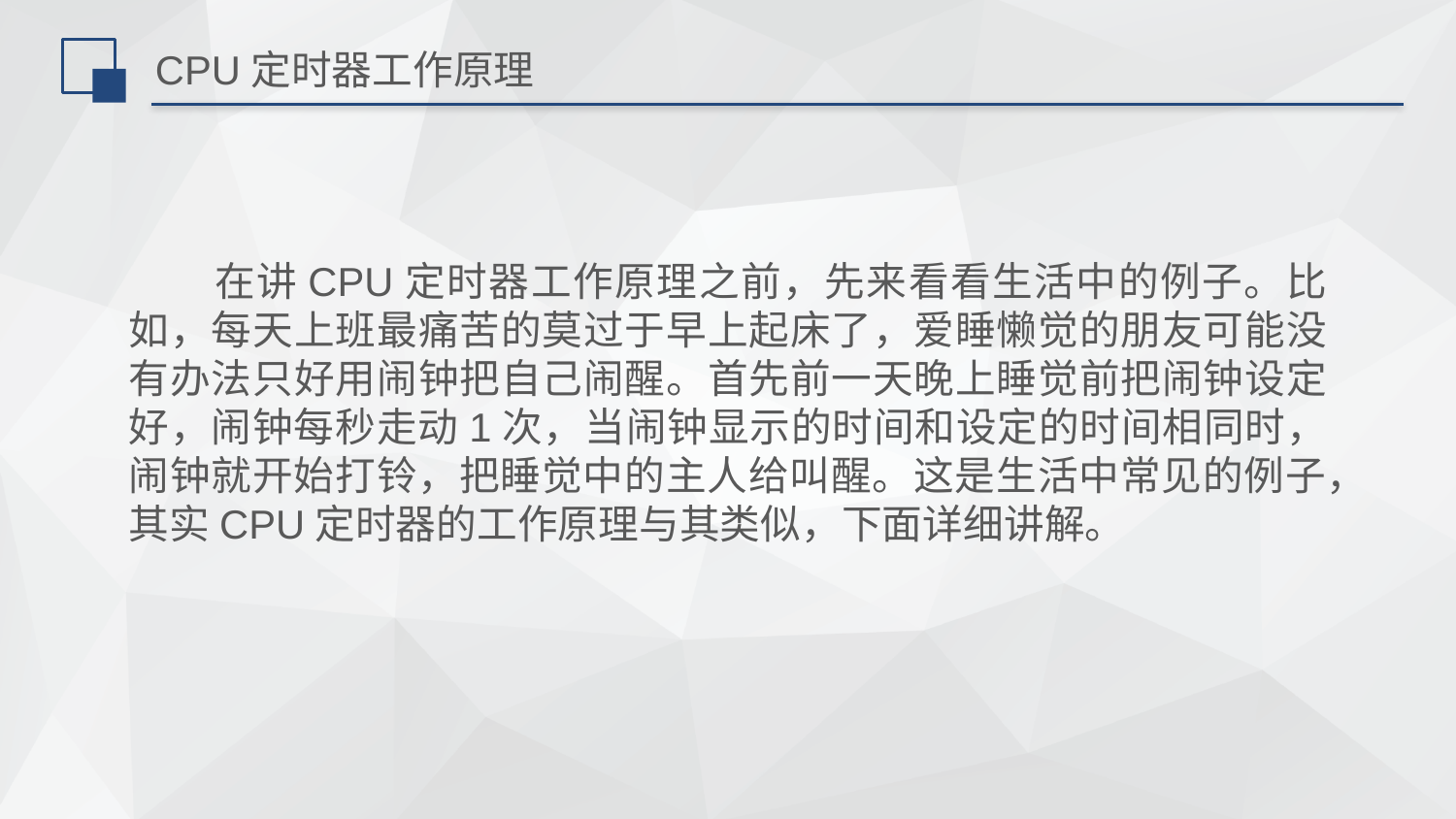

# CPU定时器工作原理
在讲CPU定时器工作原理之前，先来看看生活中的例子。比如，每天上班最痛苦的莫过于早上起床了，爱睡懒觉的朋友可能没有办法只好用闹钟把自己闹醒。首先前一天晚上睡觉前把闹钟设定好，闹钟每秒走动1次，当闹钟显示的时间和设定的时间相同时，闹钟就开始打铃，把睡觉中的主人给叫醒。这是生活中常见的例子，其实CPU定时器的工作原理与其类似，下面详细讲解。